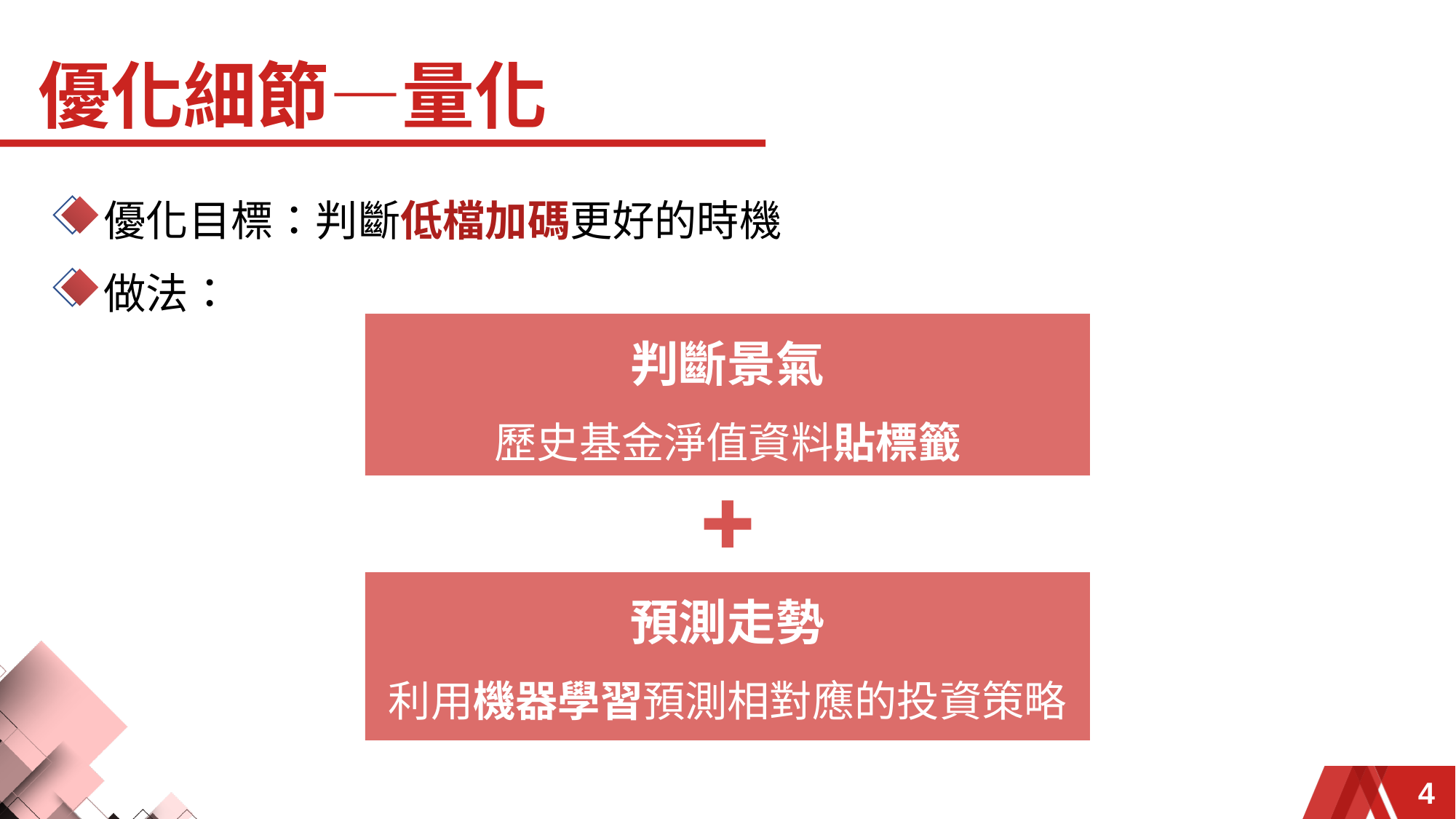

優化細節—量化
優化目標：判斷低檔加碼更好的時機

做法：

判斷景氣
歷史基金淨值資料貼標籤

預測走勢
利用機器學習預測相對應的投資策略
4